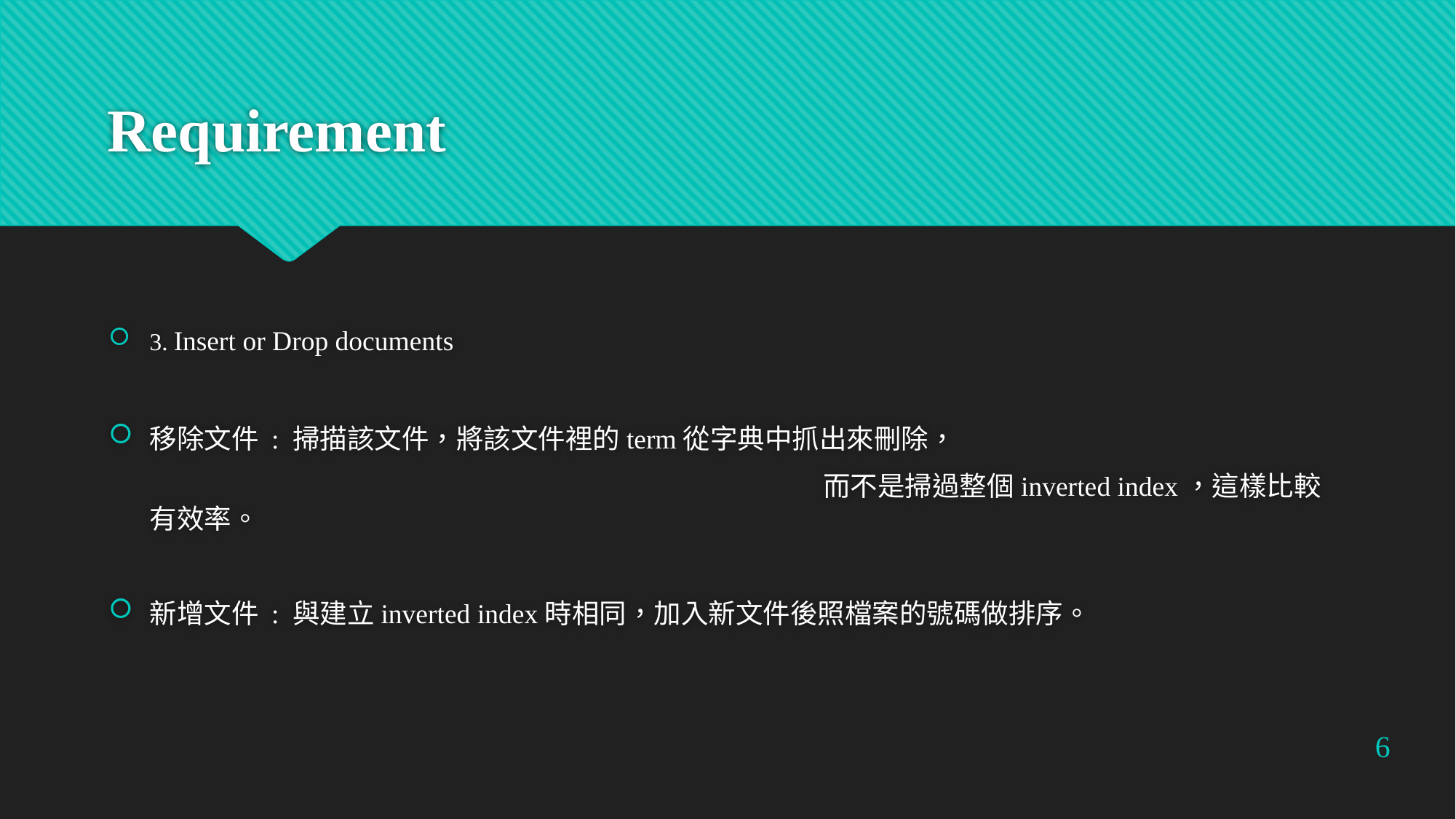

# Requirement

3. Insert or Drop documents

移除文件 : 掃描該文件，將該文件裡的term從字典中抓出來刪除，
							  而不是掃過整個inverted index，這樣比較有效率。

新增文件 : 與建立inverted index時相同，加入新文件後照檔案的號碼做排序。

6